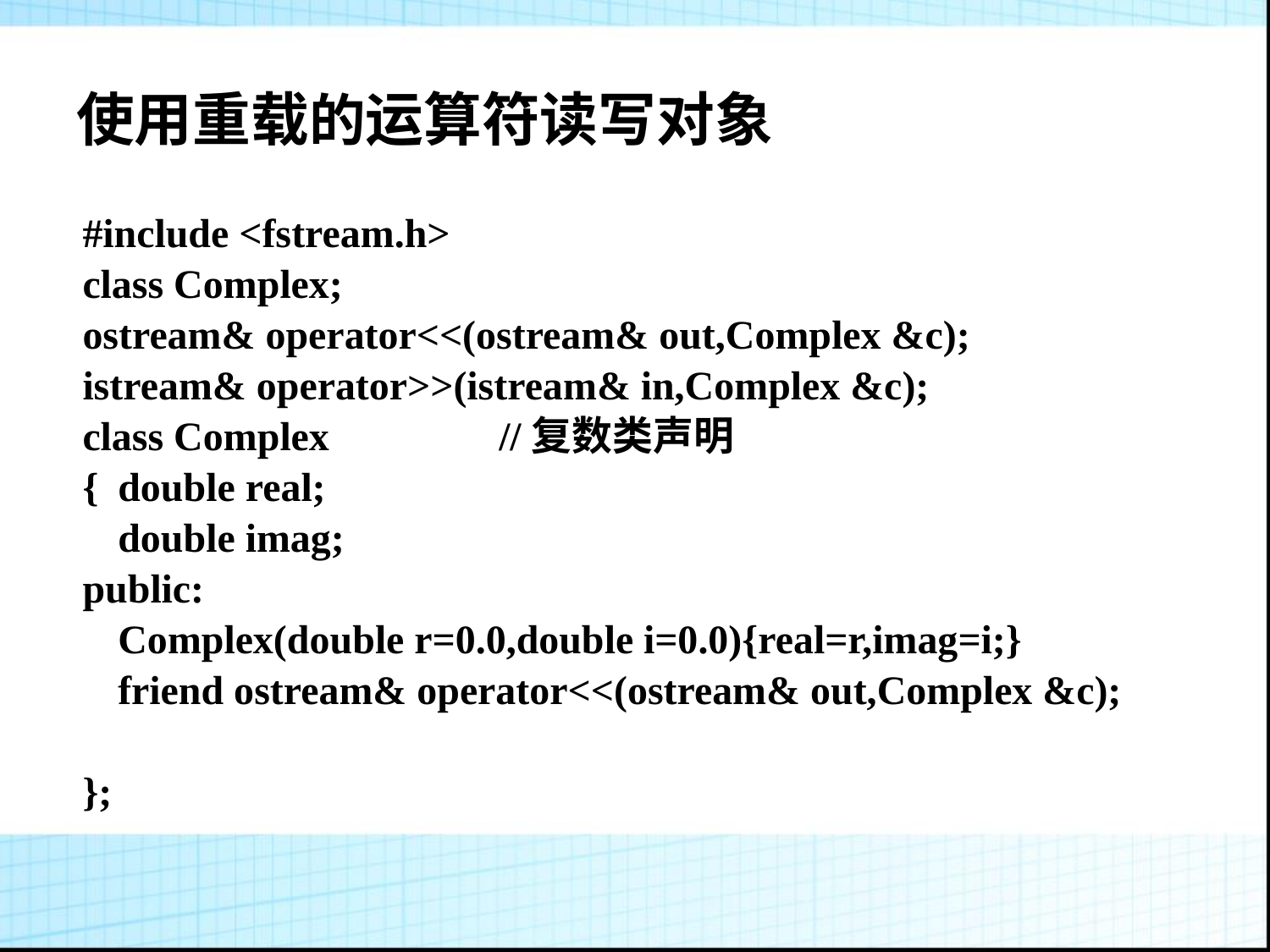

# 使用重载的运算符读写对象
#include <fstream.h>
class Complex;
ostream& operator<<(ostream& out,Complex &c);
istream& operator>>(istream& in,Complex &c);
class Complex		//复数类声明
{	double real;
	double imag;
public:
	Complex(double r=0.0,double i=0.0){real=r,imag=i;}
	friend ostream& operator<<(ostream& out,Complex &c);
	friend istream& operator>>(istream& in,Complex &c);
};